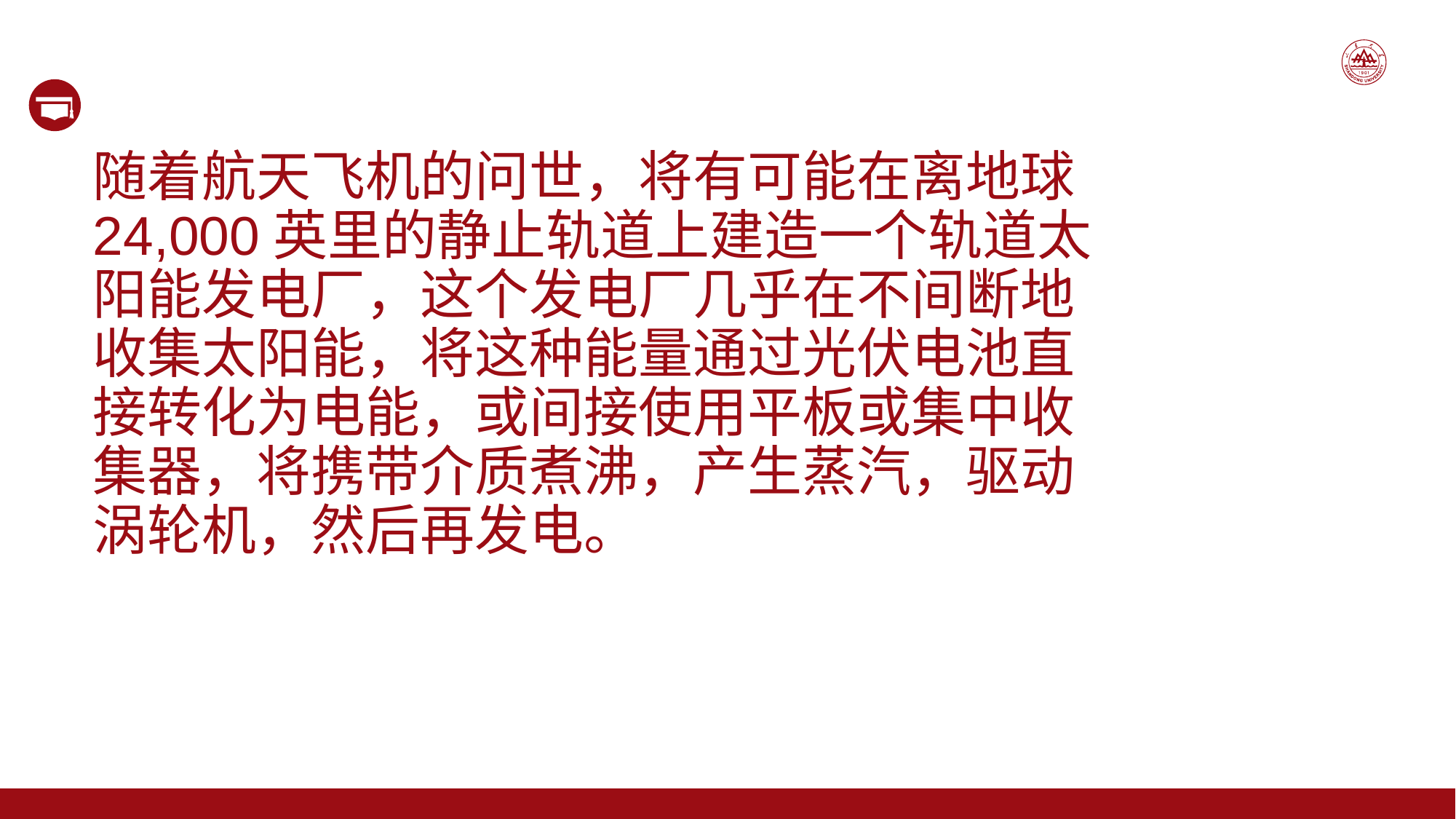

随着航天飞机的问世，将有可能在离地球24,000英里的静止轨道上建造一个轨道太阳能发电厂，这个发电厂几乎在不间断地收集太阳能，将这种能量通过光伏电池直接转化为电能，或间接使用平板或集中收集器，将携带介质煮沸，产生蒸汽，驱动涡轮机，然后再发电。